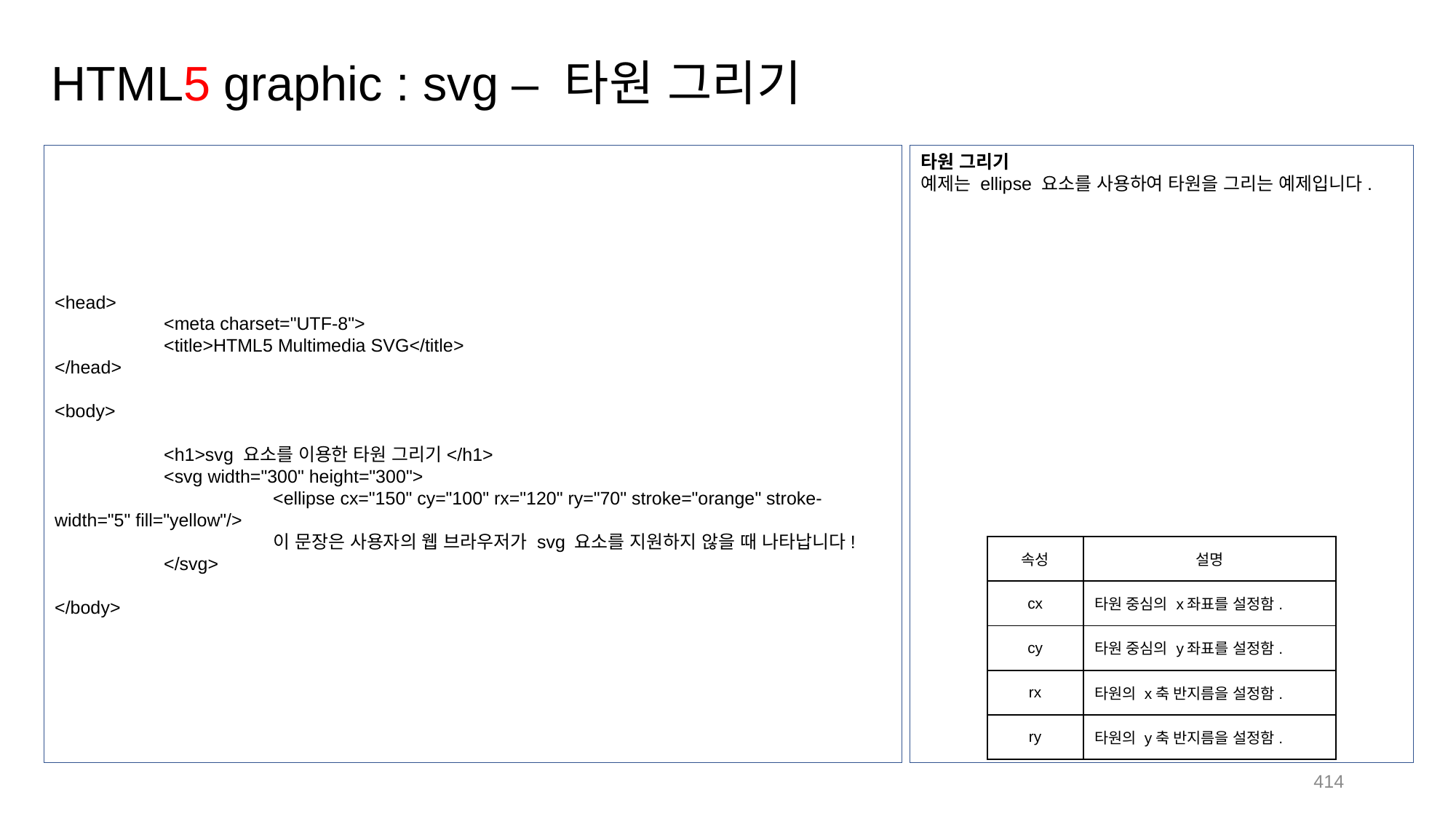

# HTML5 graphic : svg – 타원 그리기
<head>
	<meta charset="UTF-8">
	<title>HTML5 Multimedia SVG</title>
</head>

<body>

	<h1>svg 요소를 이용한 타원 그리기</h1>
	<svg width="300" height="300">
		<ellipse cx="150" cy="100" rx="120" ry="70" stroke="orange" stroke-width="5" fill="yellow"/>
		이 문장은 사용자의 웹 브라우저가 svg 요소를 지원하지 않을 때 나타납니다!
	</svg>

</body>
타원 그리기
예제는 ellipse 요소를 사용하여 타원을 그리는 예제입니다.
| 속성 | 설명 |
| --- | --- |
| cx | 타원 중심의 x좌표를 설정함. |
| cy | 타원 중심의 y좌표를 설정함. |
| rx | 타원의 x축 반지름을 설정함. |
| ry | 타원의 y축 반지름을 설정함. |
414